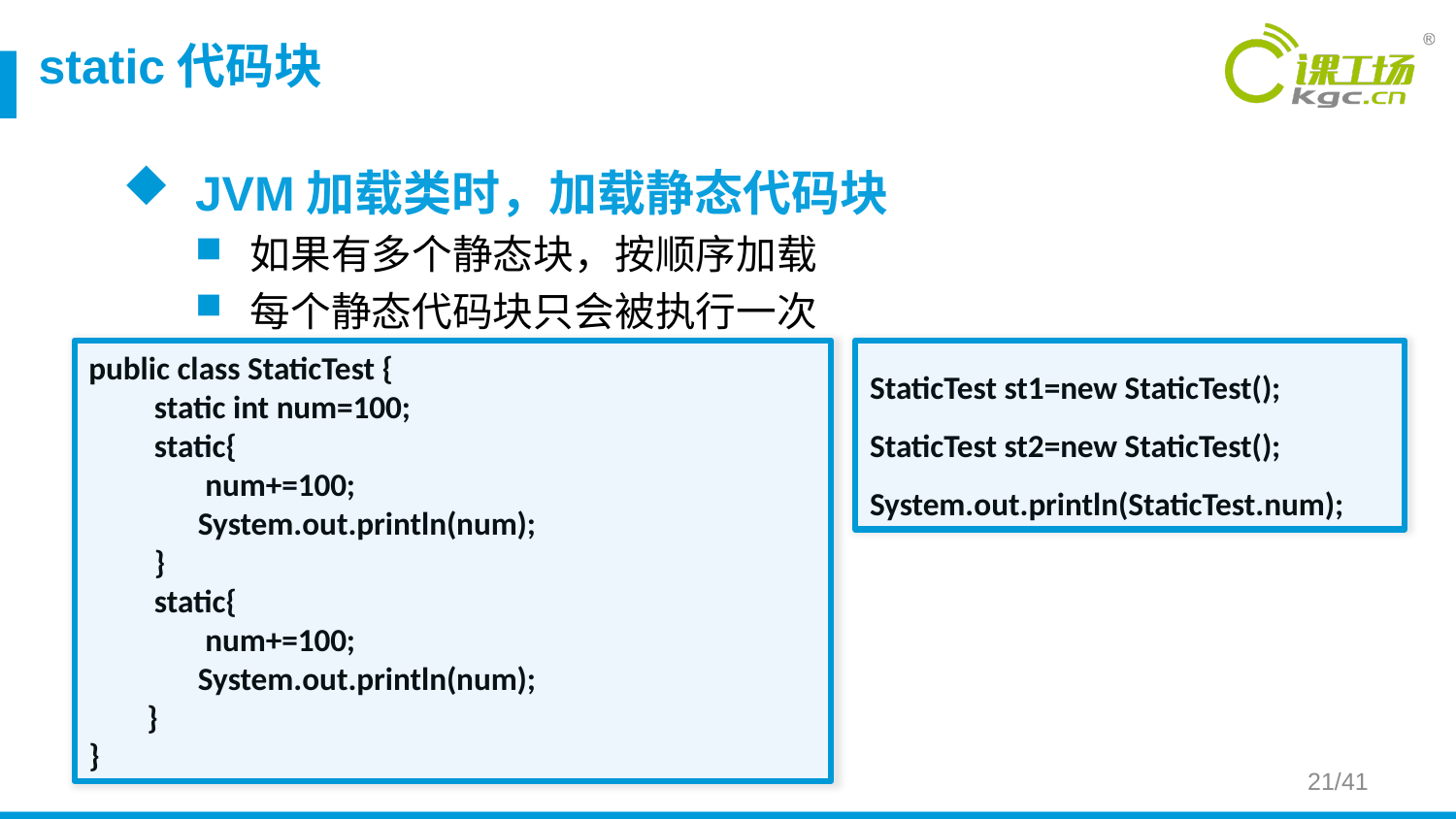

static代码块
JVM加载类时，加载静态代码块
如果有多个静态块，按顺序加载
每个静态代码块只会被执行一次
public class StaticTest {
         static int num=100;
         static{
                num+=100;
               System.out.println(num);
         }
         static{
                num+=100;
               System.out.println(num);
        }
}
StaticTest st1=new StaticTest();
StaticTest st2=new StaticTest();
System.out.println(StaticTest.num);
21/41